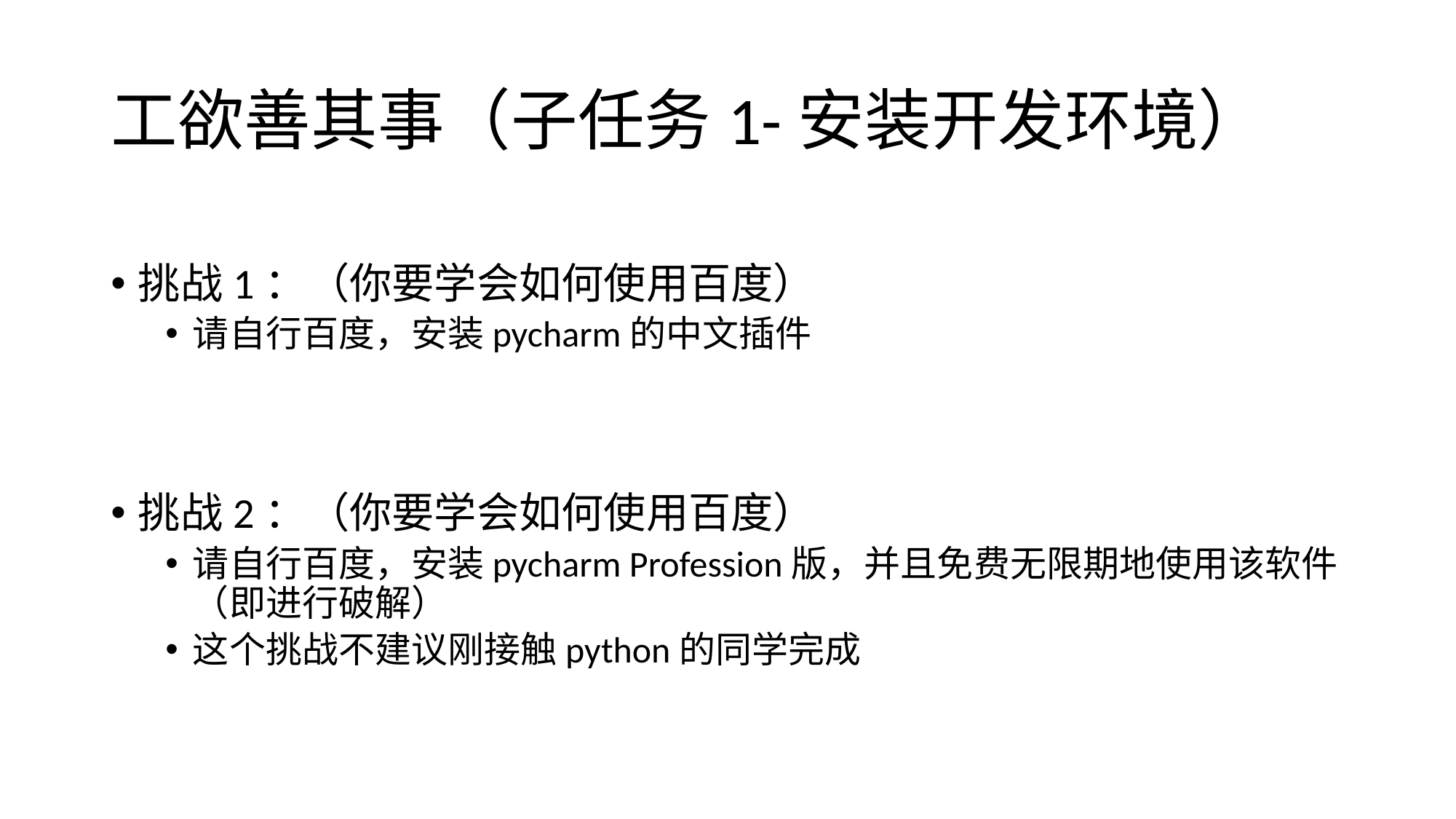

# 工欲善其事（子任务1-安装开发环境）

挑战1：（你要学会如何使用百度）
请自行百度，安装pycharm的中文插件

挑战2：（你要学会如何使用百度）
请自行百度，安装pycharm Profession版，并且免费无限期地使用该软件（即进行破解）
这个挑战不建议刚接触python的同学完成